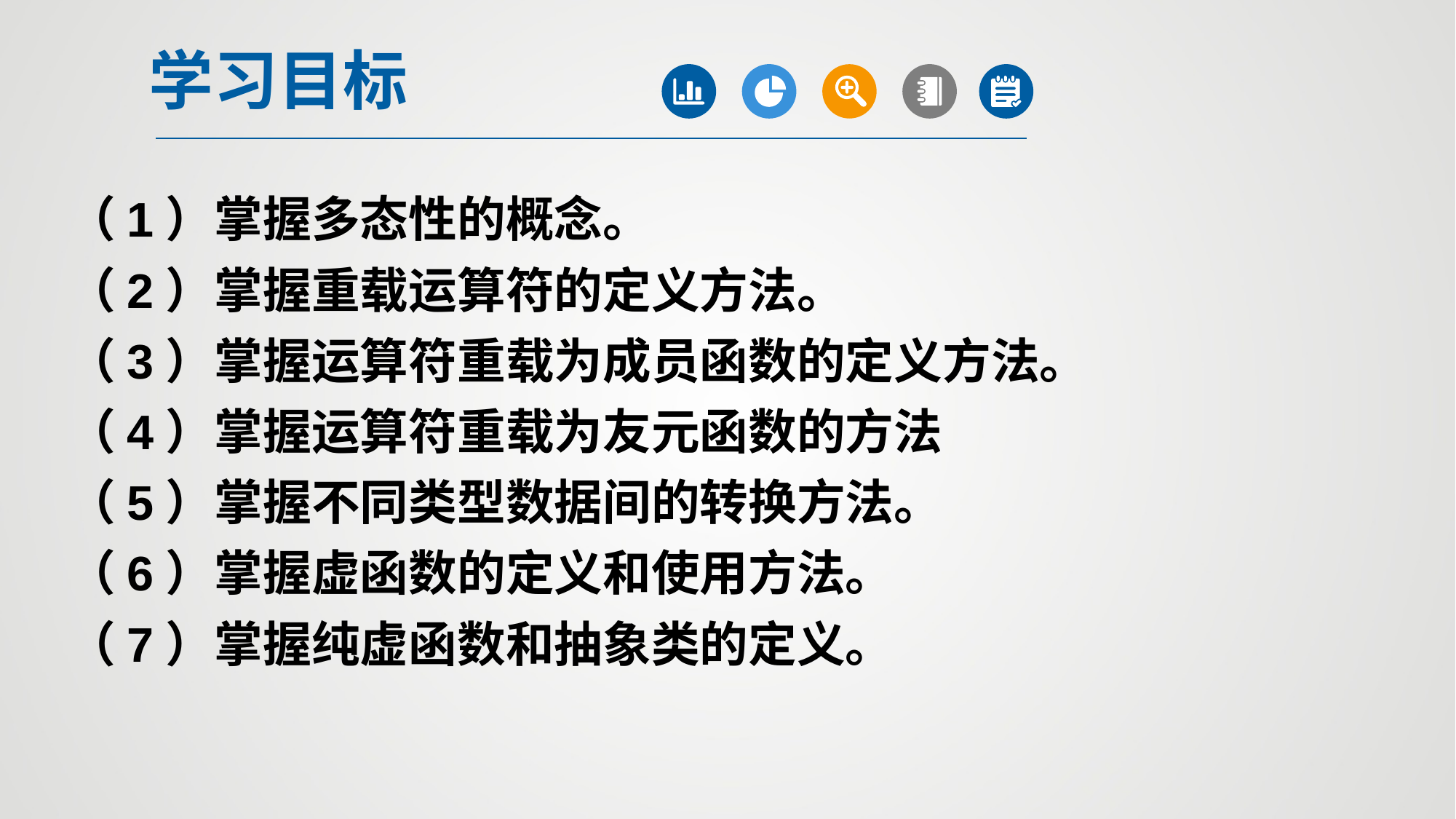

学习目标

（1）掌握多态性的概念。
（2）掌握重载运算符的定义方法。
（3）掌握运算符重载为成员函数的定义方法。
（4）掌握运算符重载为友元函数的方法
（5）掌握不同类型数据间的转换方法。
（6）掌握虚函数的定义和使用方法。
（7）掌握纯虚函数和抽象类的定义。